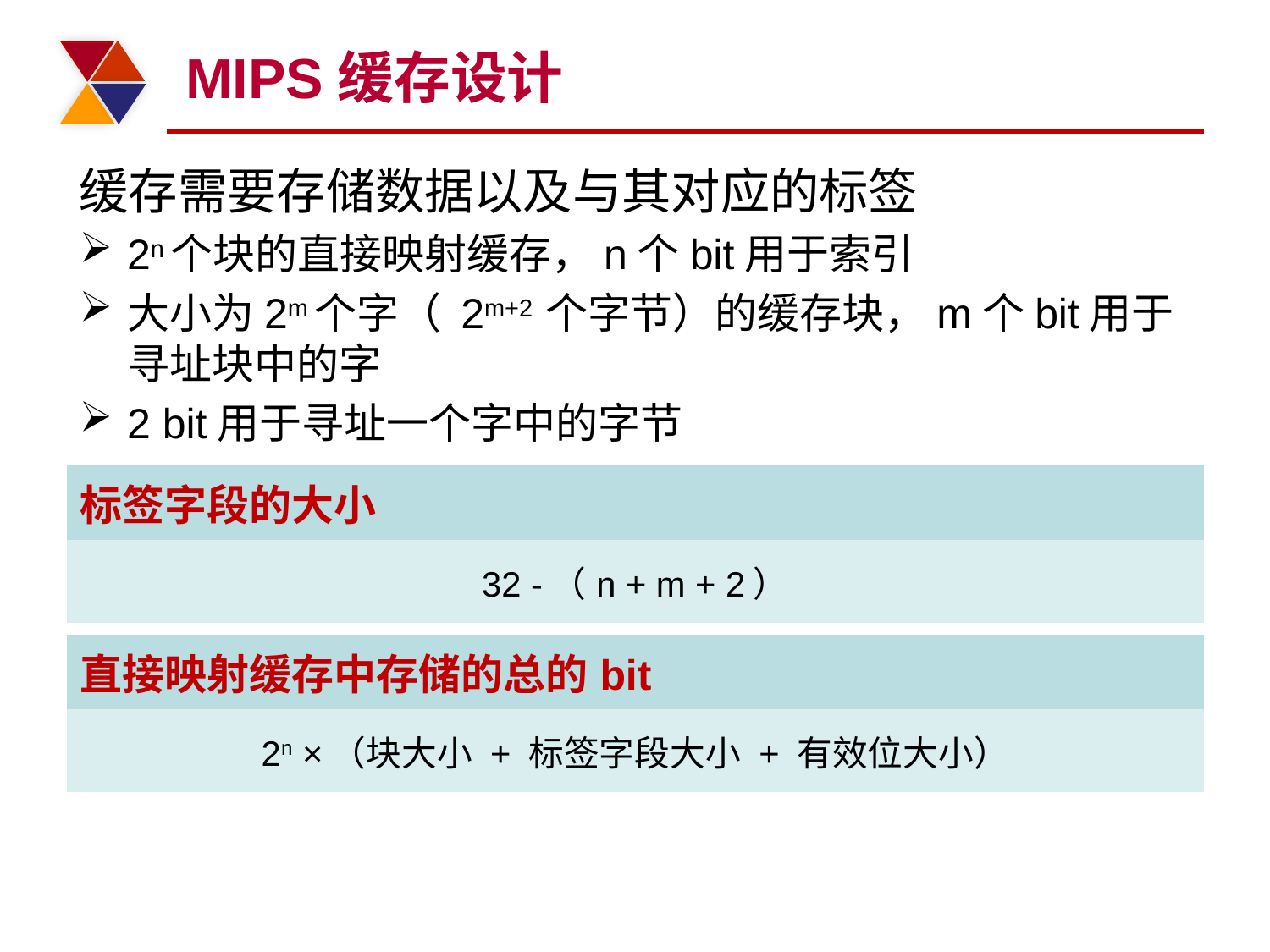

# MIPS缓存设计
缓存需要存储数据以及与其对应的标签
2n个块的直接映射缓存，n个bit用于索引
大小为2m个字（ 2m+2 个字节）的缓存块，m个bit用于寻址块中的字
2 bit用于寻址一个字中的字节

| 标签字段的大小 |
| --- |
| 32 -（n + m + 2） |
| 直接映射缓存中存储的总的bit |
| --- |
| 2n ×（块大小 + 标签字段大小 + 有效位大小） |